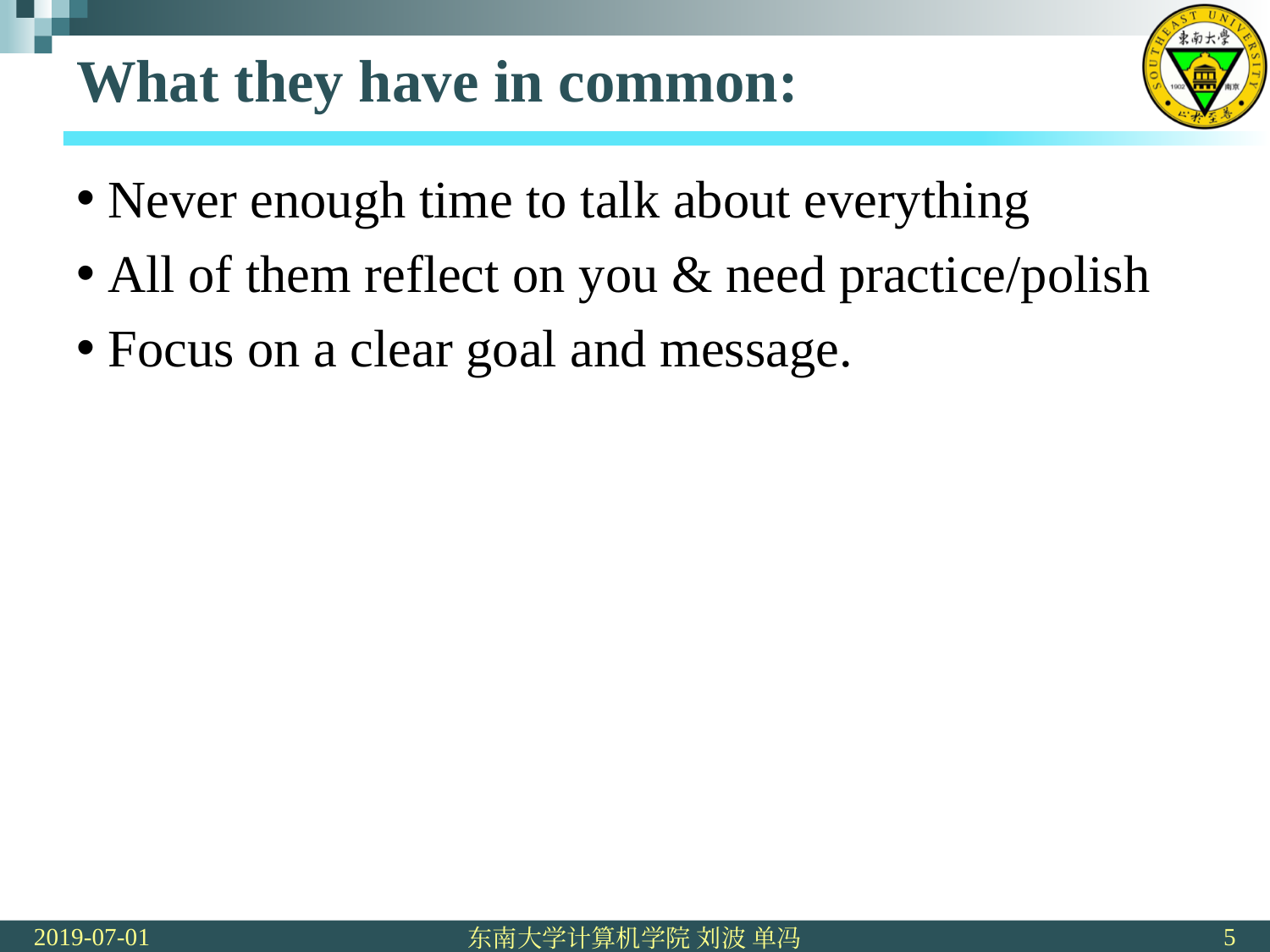

# What they have in common:
Never enough time to talk about everything
All of them reflect on you & need practice/polish
Focus on a clear goal and message.

2019-07-01
5
东南大学计算机学院 刘波 单冯